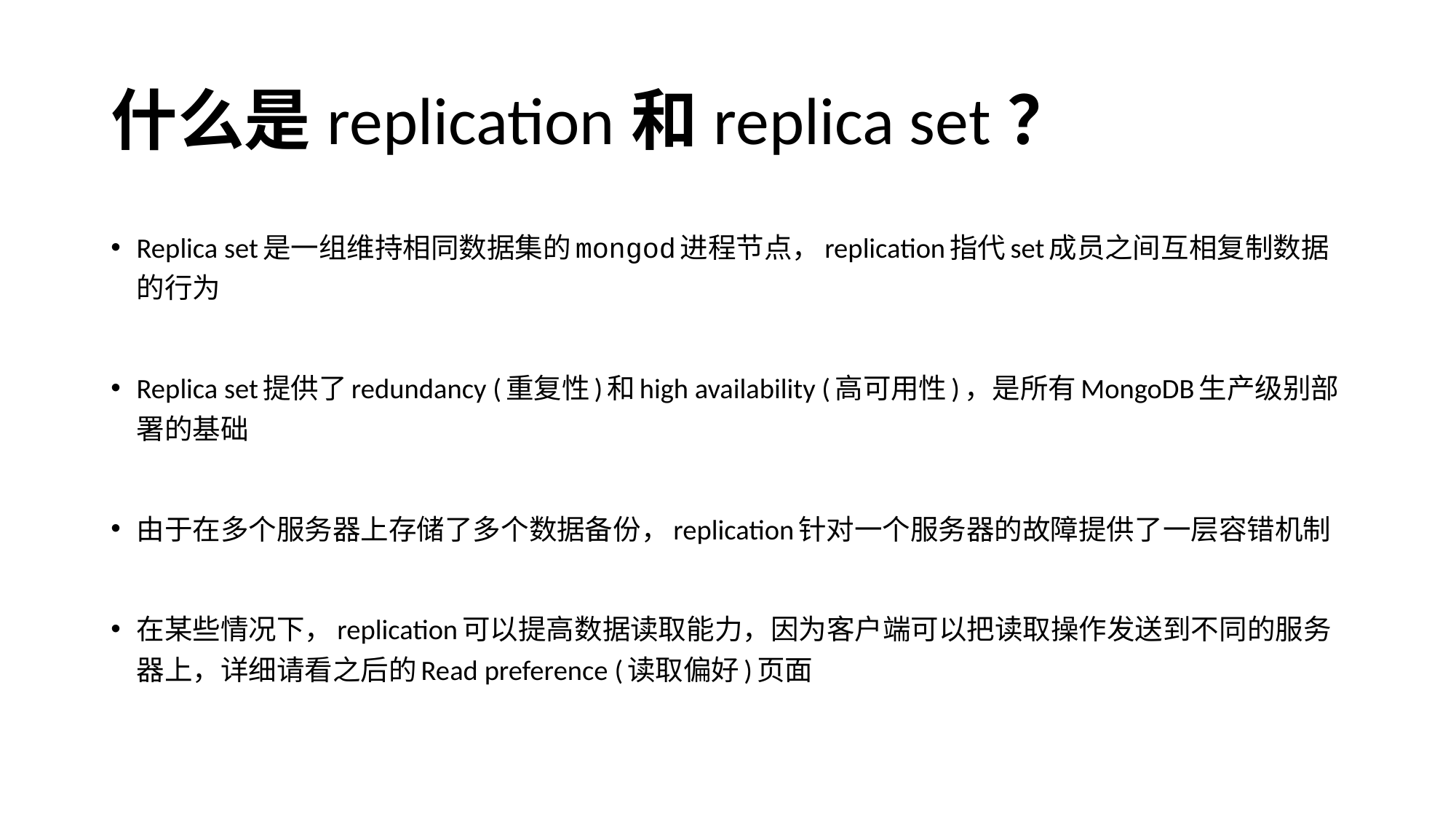

# 什么是replication和replica set？
Replica set是一组维持相同数据集的mongod进程节点，replication指代set成员之间互相复制数据的行为

Replica set提供了redundancy (重复性)和high availability (高可用性)，是所有MongoDB生产级别部署的基础

由于在多个服务器上存储了多个数据备份，replication针对一个服务器的故障提供了一层容错机制

在某些情况下，replication可以提高数据读取能力，因为客户端可以把读取操作发送到不同的服务器上，详细请看之后的Read preference (读取偏好)页面